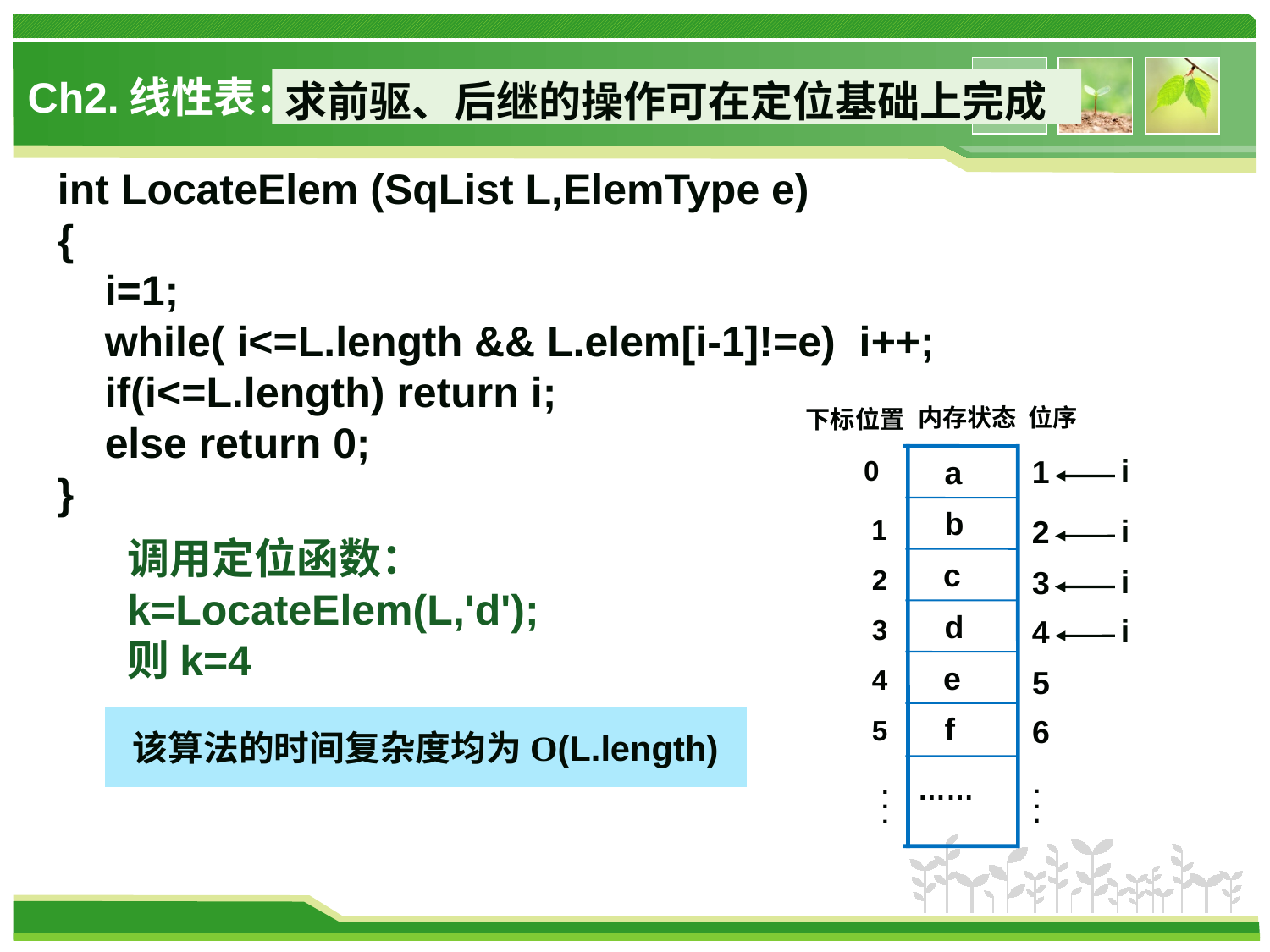

# Ch2.线性表：线性表的顺序存储结构——定位
求前驱、后继的操作可在定位基础上完成
int LocateElem (SqList L,ElemType e)
{
    i=1;
    while( i<=L.length && L.elem[i-1]!=e)  i++;
    if(i<=L.length) return i;
    else return 0;
}
内存状态
位序
下标位置
i
1
0

a

b
i
2
1
调用定位函数：
k=LocateElem(L,'d');
则k=4

c

i
2
3

d
i
4
3

e

4
5

f
6
5
该算法的时间复杂度均为O(L.length)

……
.
.
.
.
.
.

21